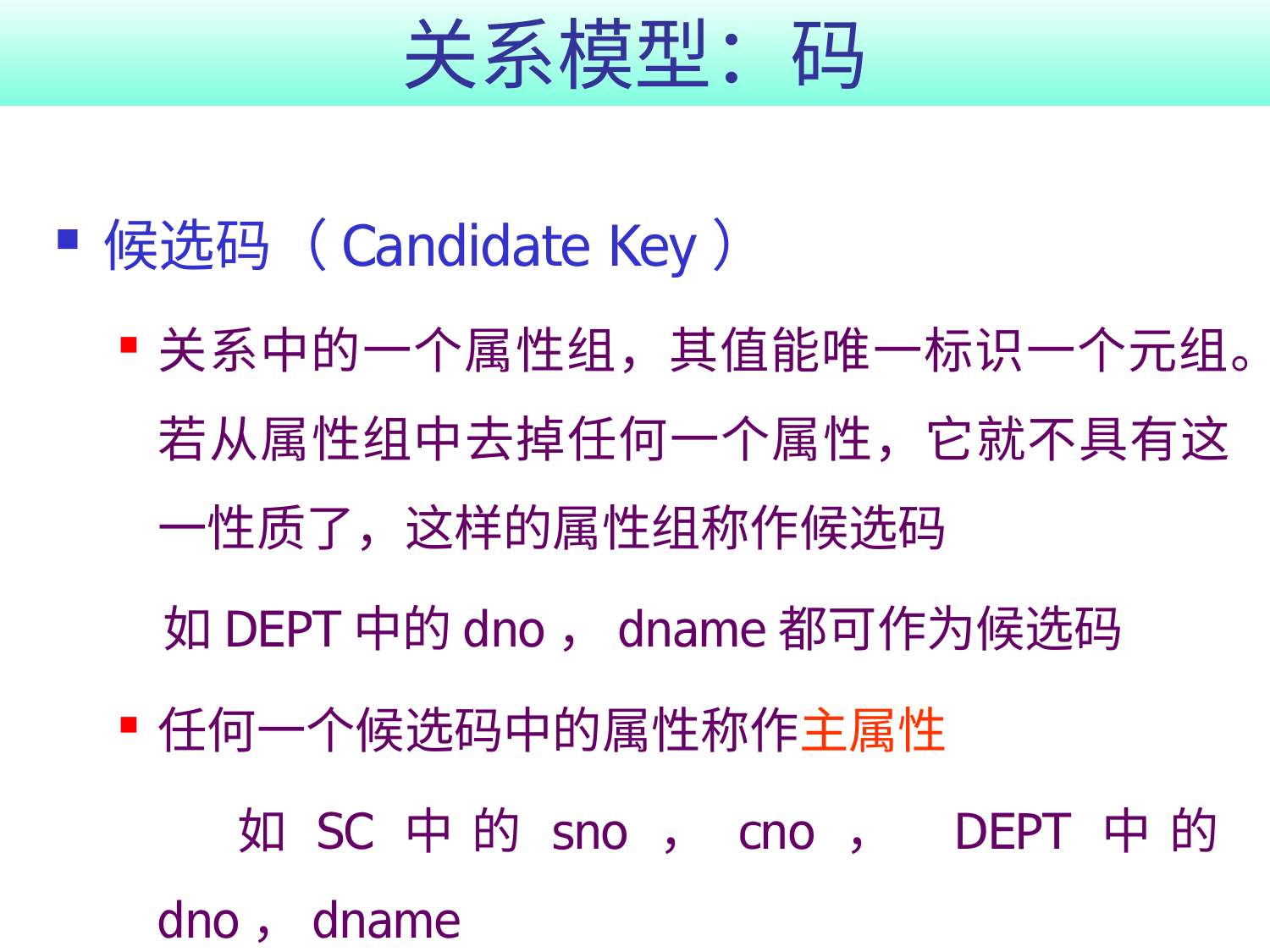

# 关系模型：码
候选码（Candidate Key）
关系中的一个属性组，其值能唯一标识一个元组。若从属性组中去掉任何一个属性，它就不具有这一性质了，这样的属性组称作候选码
   如DEPT中的dno，dname都可作为候选码
任何一个候选码中的属性称作主属性
   如SC中的sno，cno， DEPT中的dno，dname